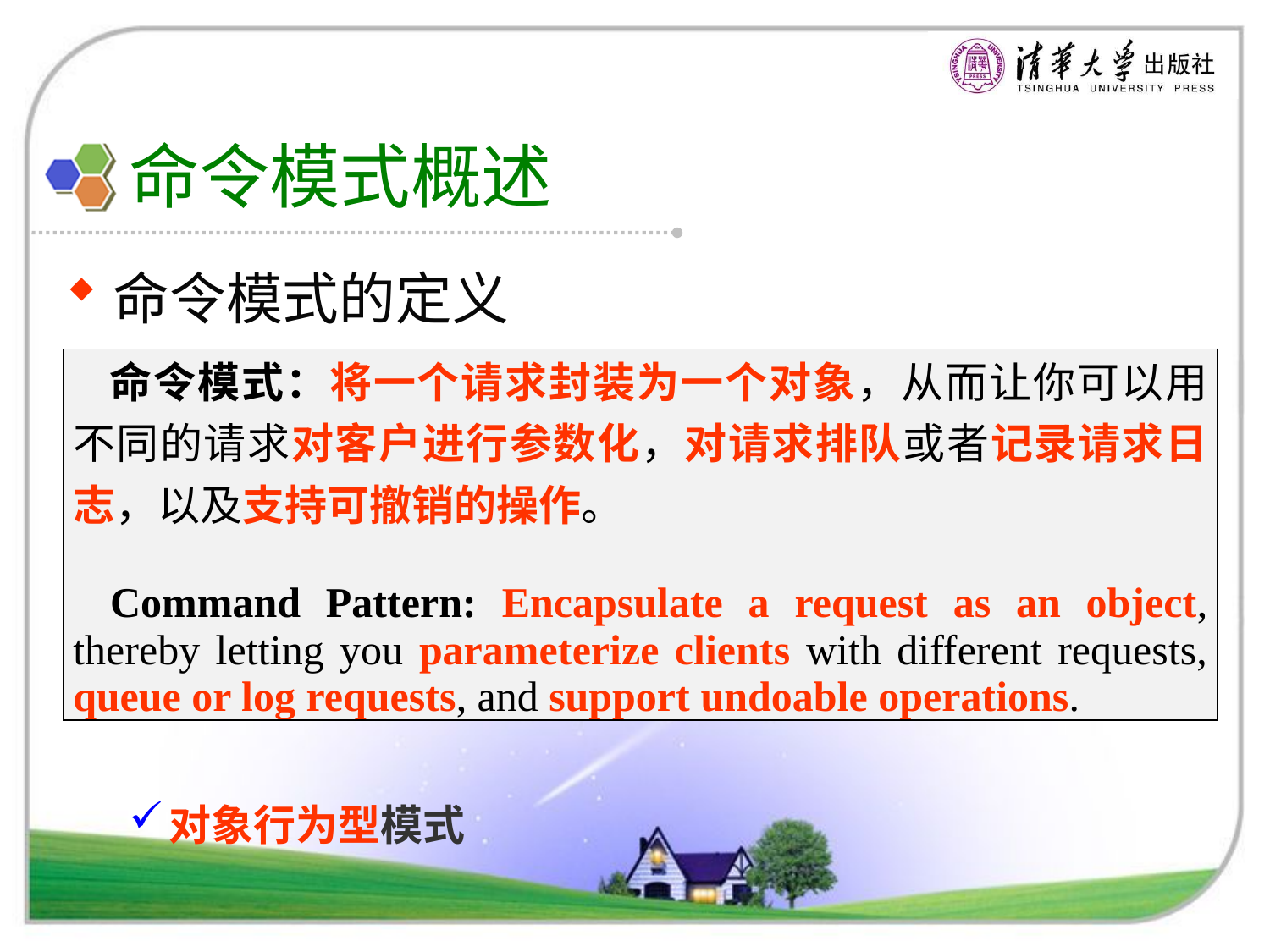

# 命令模式概述
命令模式的定义

对象行为型模式
| 命令模式：将一个请求封装为一个对象，从而让你可以用不同的请求对客户进行参数化，对请求排队或者记录请求日志，以及支持可撤销的操作。 Command Pattern: Encapsulate a request as an object, thereby letting you parameterize clients with different requests, queue or log requests, and support undoable operations. |
| --- |